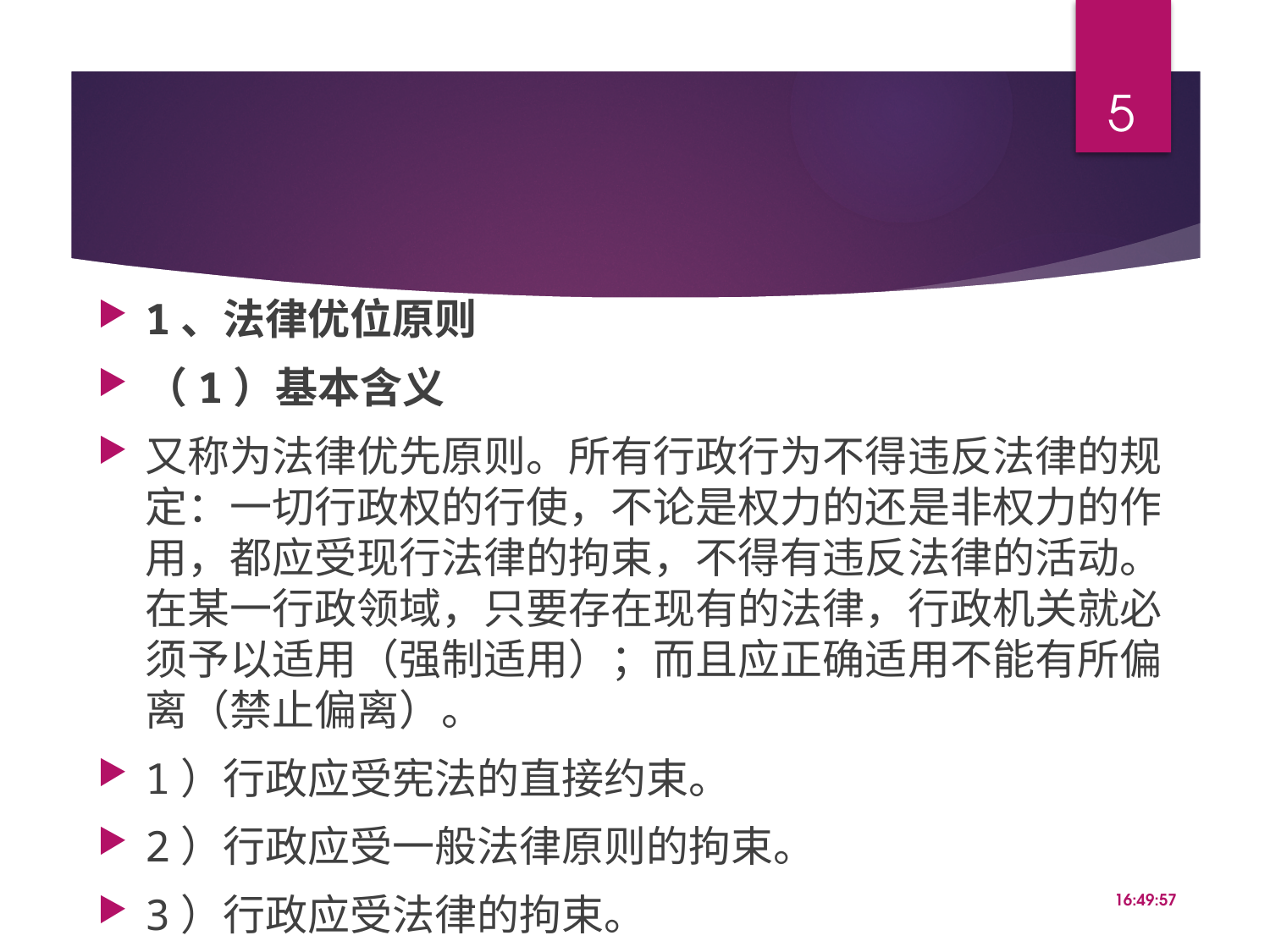

5
#
1、法律优位原则
（1）基本含义
又称为法律优先原则。所有行政行为不得违反法律的规定：一切行政权的行使，不论是权力的还是非权力的作用，都应受现行法律的拘束，不得有违反法律的活动。在某一行政领域，只要存在现有的法律，行政机关就必须予以适用（强制适用）；而且应正确适用不能有所偏离（禁止偏离）。
1）行政应受宪法的直接约束。
2）行政应受一般法律原则的拘束。
3）行政应受法律的拘束。

16:49:57